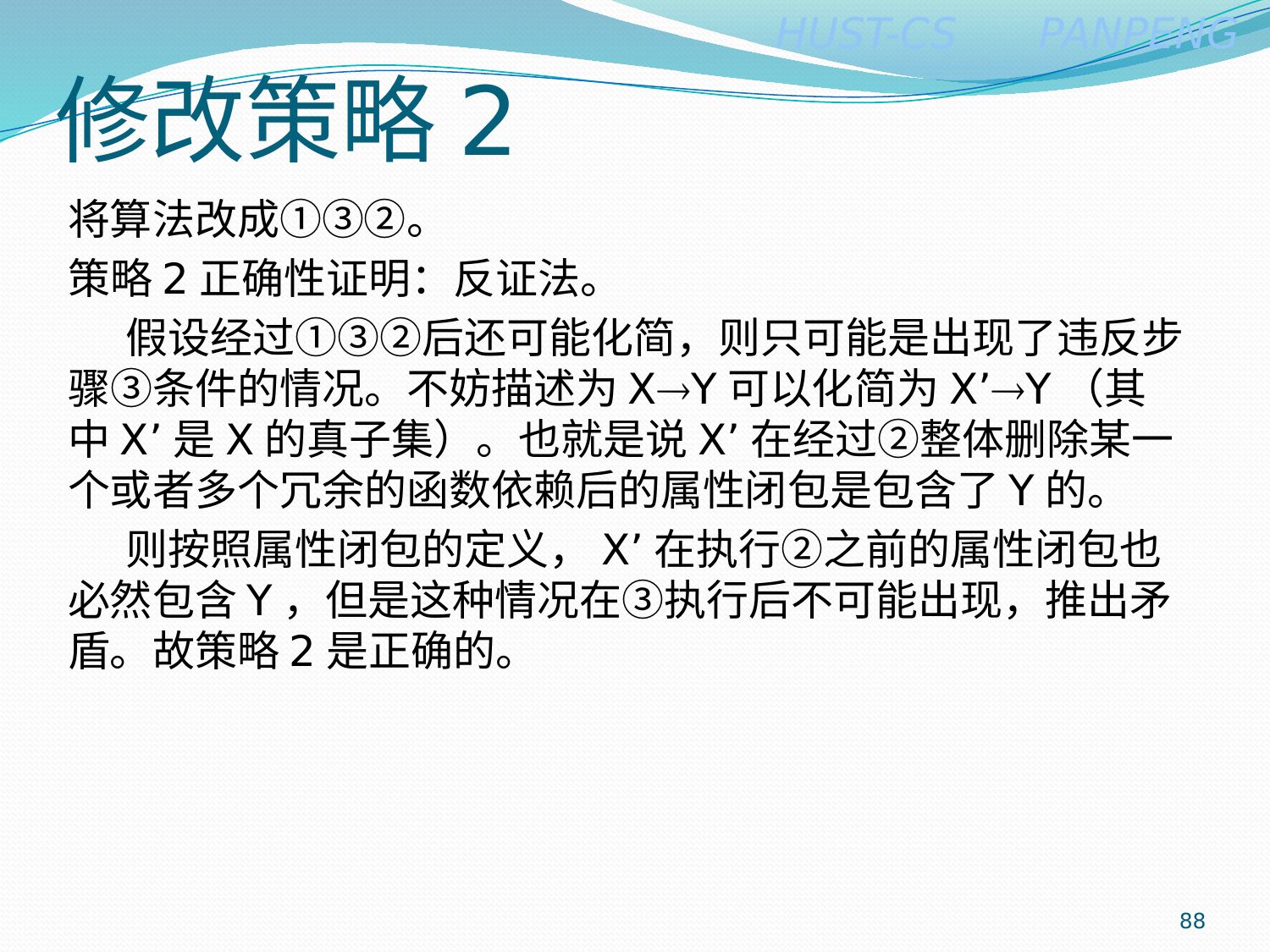

# 修改策略2
将算法改成①③②。
策略2正确性证明：反证法。
     假设经过①③②后还可能化简，则只可能是出现了违反步骤③条件的情况。不妨描述为X→Y可以化简为X’→Y（其中X’是X的真子集）。也就是说X’在经过②整体删除某一个或者多个冗余的函数依赖后的属性闭包是包含了Y的。
     则按照属性闭包的定义，X’在执行②之前的属性闭包也必然包含Y，但是这种情况在③执行后不可能出现，推出矛盾。故策略2是正确的。

88